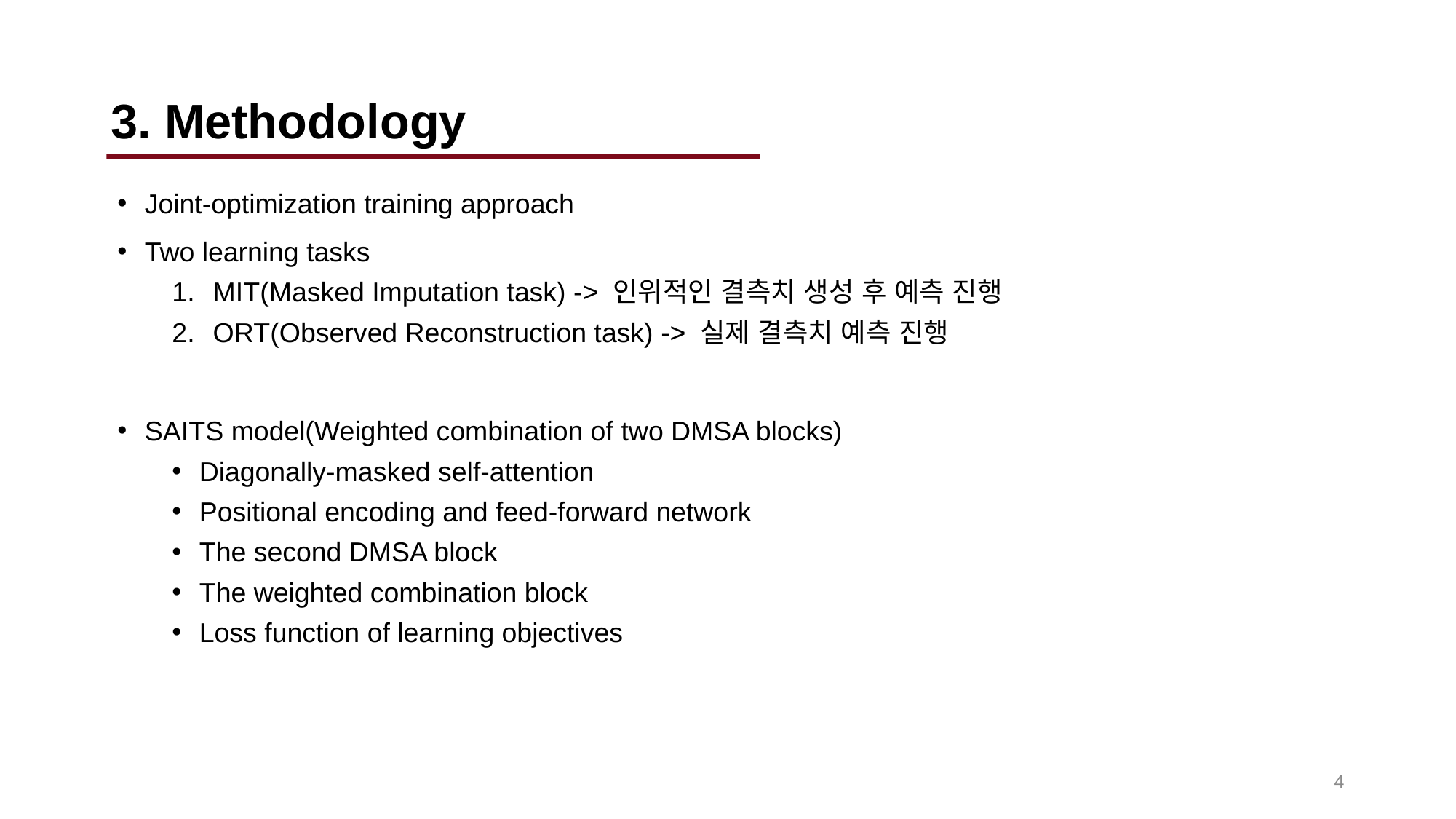

# 3. Methodology

Joint-optimization training approach
Two learning tasks
MIT(Masked Imputation task) -> 인위적인 결측치 생성 후 예측 진행
ORT(Observed Reconstruction task) -> 실제 결측치 예측 진행

SAITS model(Weighted combination of two DMSA blocks)
Diagonally-masked self-attention
Positional encoding and feed-forward network
The second DMSA block
The weighted combination block
Loss function of learning objectives

4